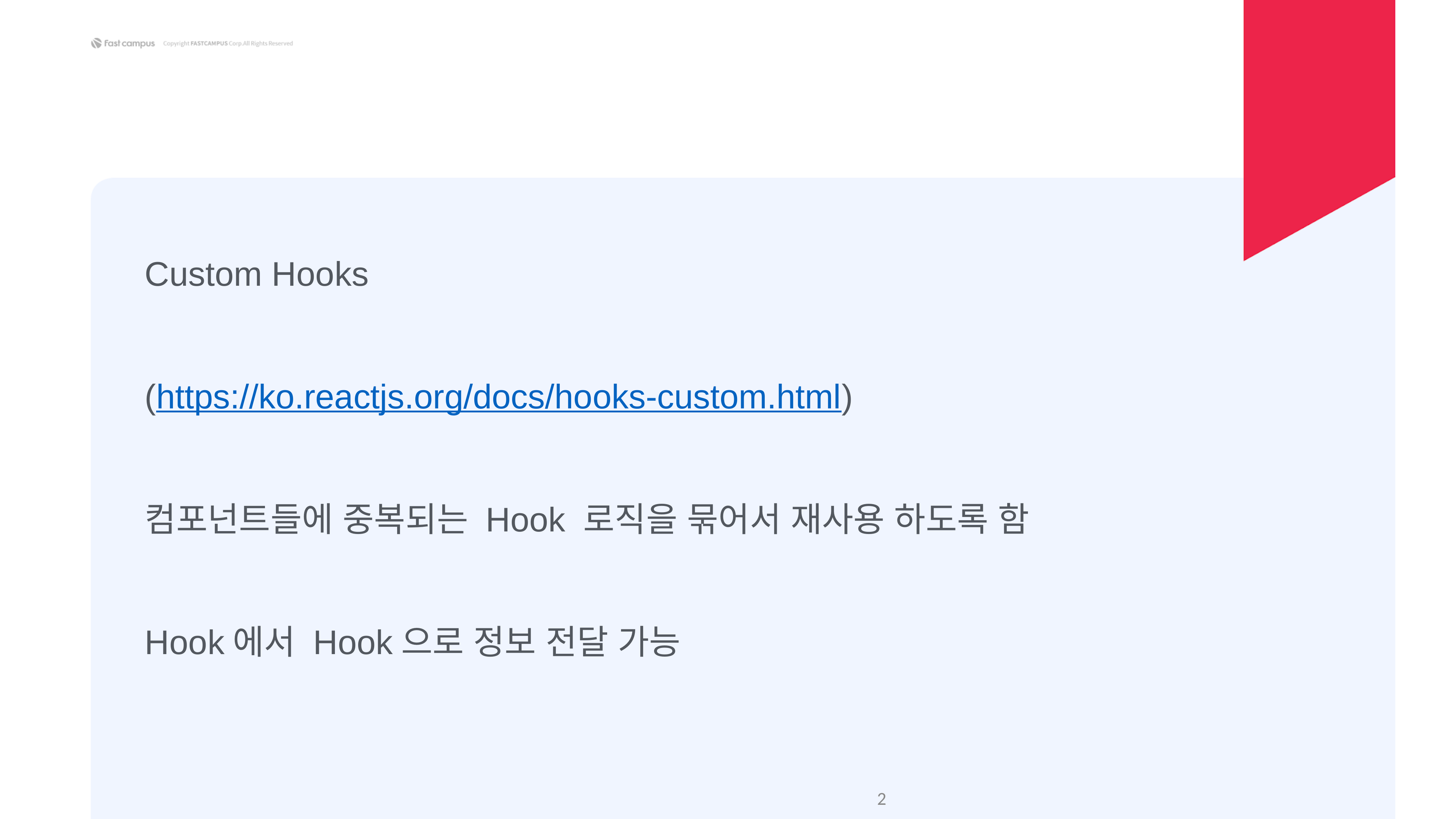

Custom Hooks

(https://ko.reactjs.org/docs/hooks-custom.html)

컴포넌트들에 중복되는 Hook 로직을 묶어서 재사용 하도록 함

Hook에서 Hook으로 정보 전달 가능
2